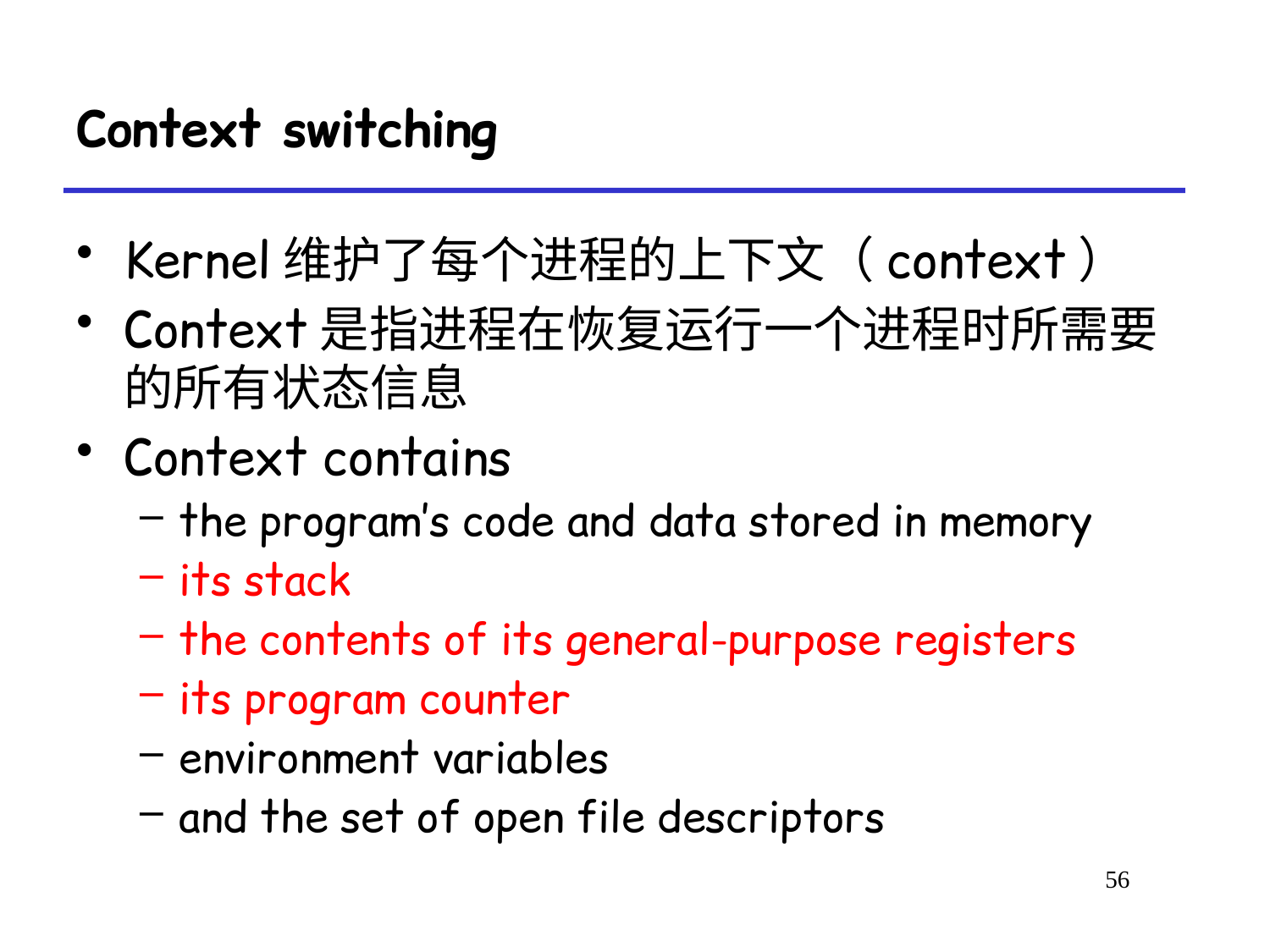

Context switching
Kernel维护了每个进程的上下文（context）
Context是指进程在恢复运行一个进程时所需要的所有状态信息
Context contains
the program’s code and data stored in memory
its stack
the contents of its general-purpose registers
its program counter
environment variables
and the set of open file descriptors
# 56